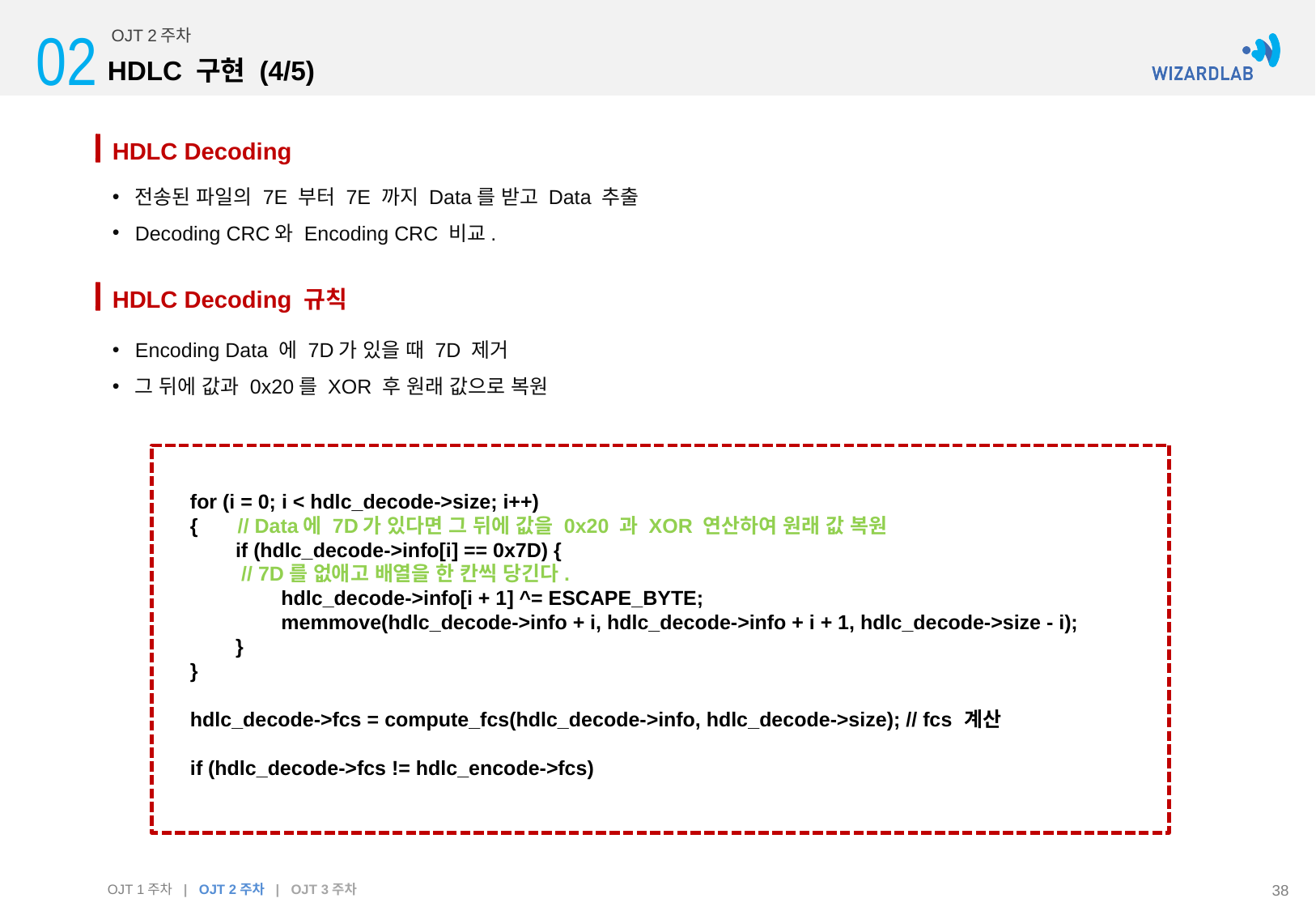

02
OJT 2주차
HDLC 구현 (4/5)

HDLC Decoding
전송된 파일의 7E 부터 7E 까지 Data를 받고 Data 추출
Decoding CRC와 Encoding CRC 비교.

HDLC Decoding 규칙
Encoding Data 에 7D가 있을 때 7D 제거
그 뒤에 값과 0x20를 XOR 후 원래 값으로 복원

for (i = 0; i < hdlc_decode->size; i++)
{       // Data에 7D가 있다면 그 뒤에 값을 0x20 과 XOR 연산하여 원래 값 복원
if (hdlc_decode->info[i] == 0x7D) {
 // 7D를 없애고 배열을 한 칸씩 당긴다.
hdlc_decode->info[i + 1] ^= ESCAPE_BYTE;
memmove(hdlc_decode->info + i, hdlc_decode->info + i + 1, hdlc_decode->size - i);
}
}

hdlc_decode->fcs = compute_fcs(hdlc_decode->info, hdlc_decode->size); // fcs 계산

if (hdlc_decode->fcs != hdlc_encode->fcs)

OJT 1주차  |   OJT 2주차  |   OJT 3주차